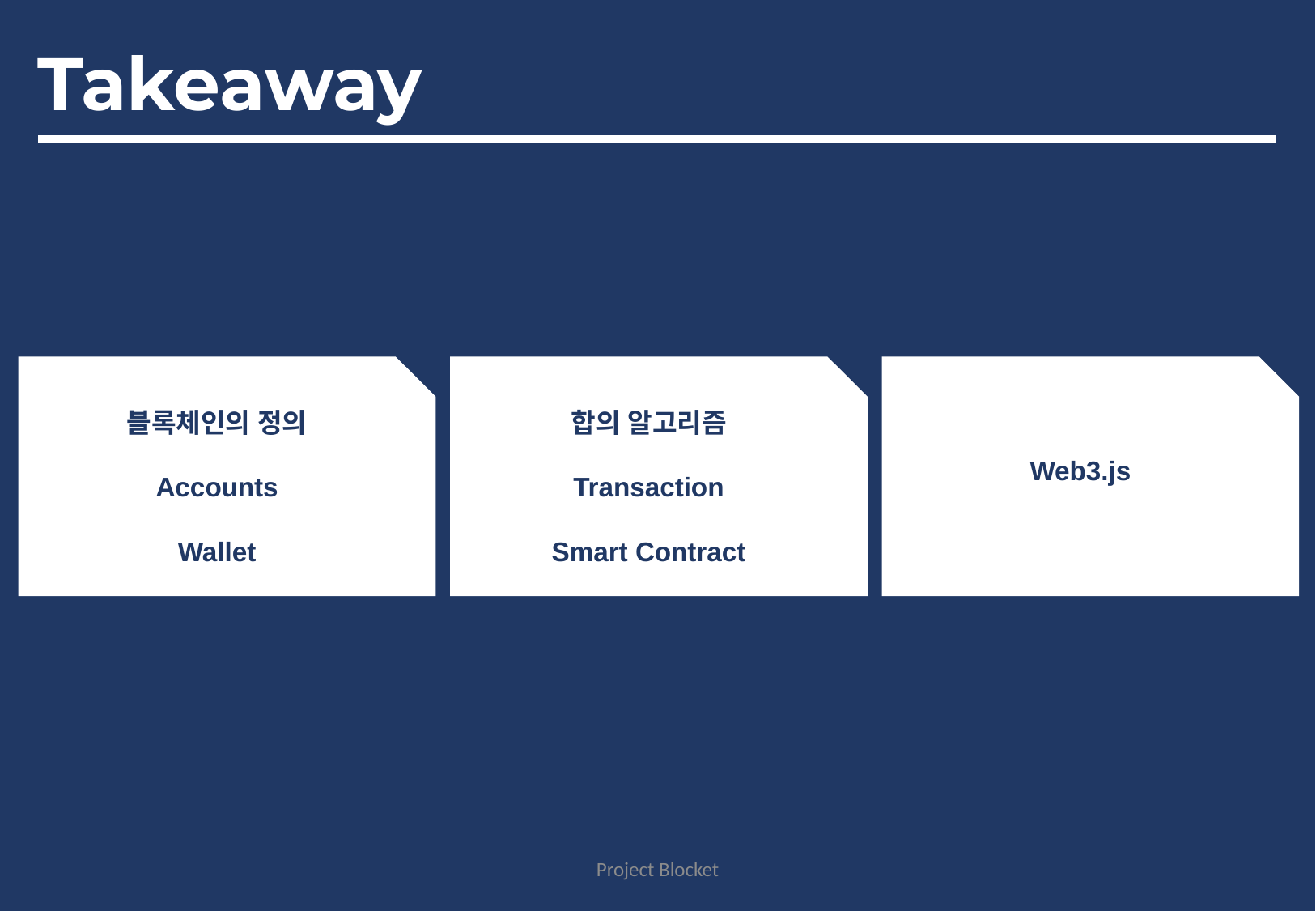

# Takeaway
블록체인의 정의

Accounts

Wallet

합의 알고리즘

Transaction

Smart Contract

Web3.js

Project Blocket